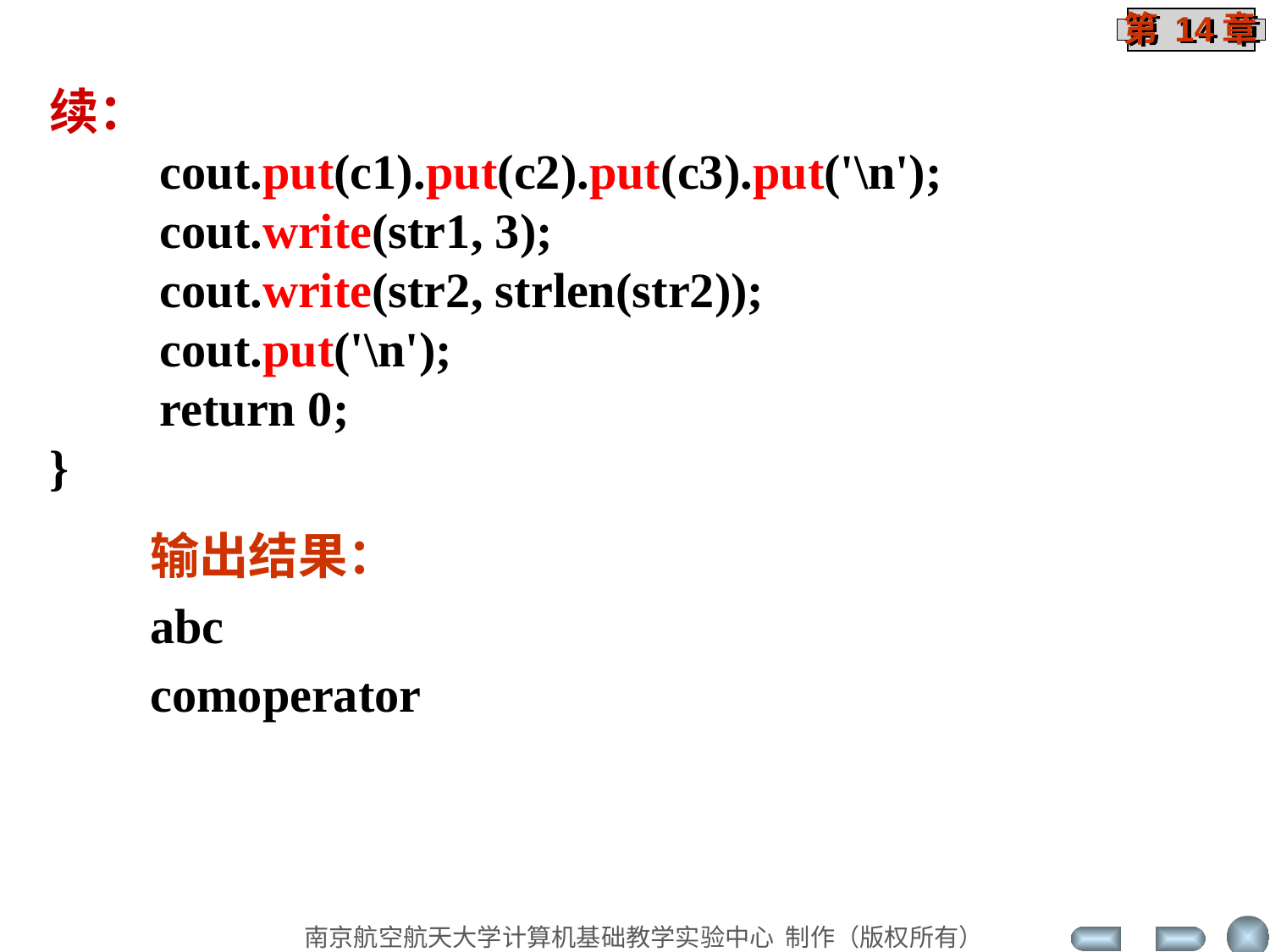

续：
         cout.put(c1).put(c2).put(c3).put('\n');
         cout.write(str1, 3);
         cout.write(str2, strlen(str2));
         cout.put('\n');
         return 0;
}
输出结果：
abc
comoperator